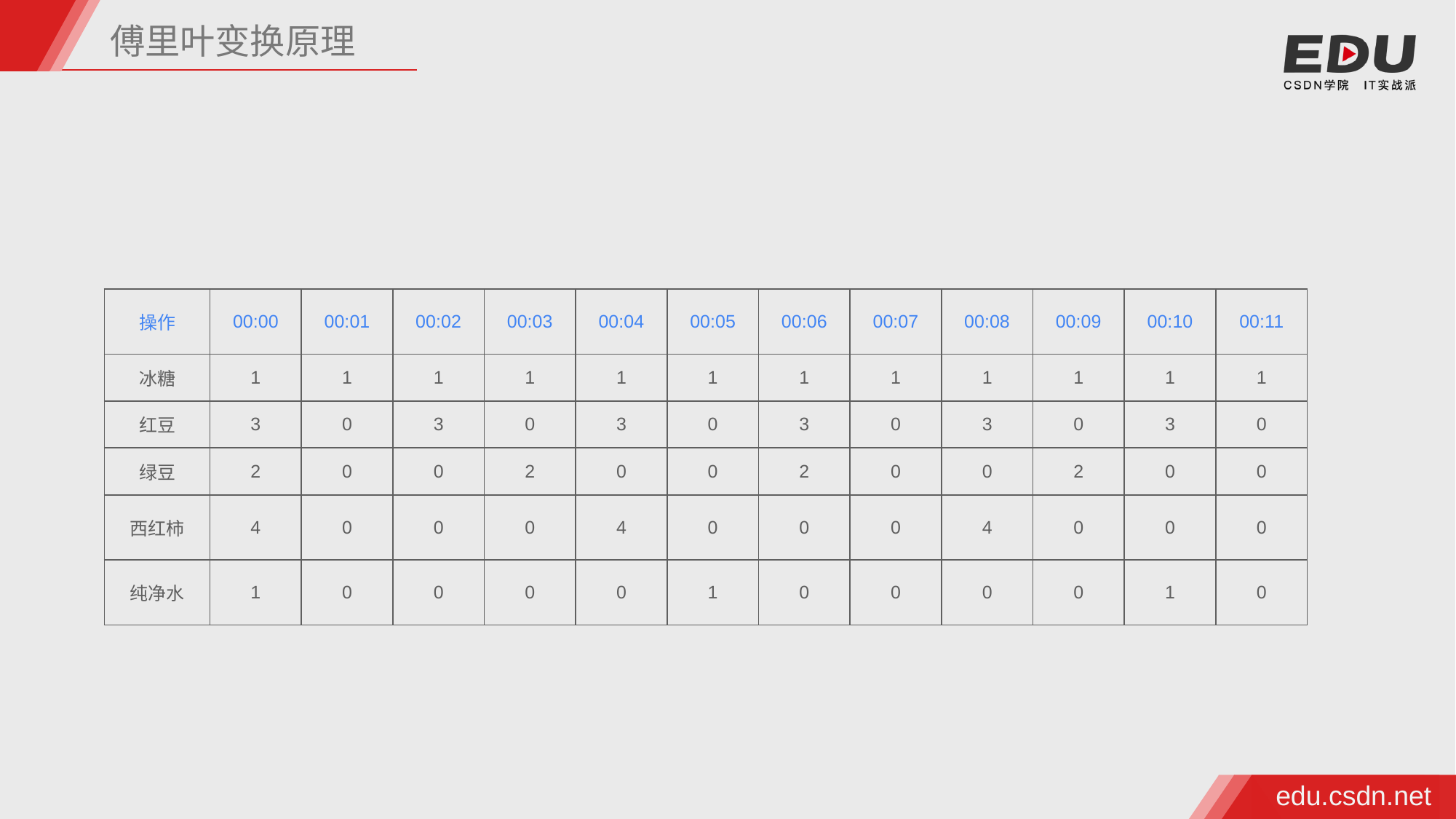

傅里叶变换原理
| 操作 | 00:00 | 00:01 | 00:02 | 00:03 | 00:04 | 00:05 | 00:06 | 00:07 | 00:08 | 00:09 | 00:10 | 00:11 |
| --- | --- | --- | --- | --- | --- | --- | --- | --- | --- | --- | --- | --- |
| 冰糖 | 1 | 1 | 1 | 1 | 1 | 1 | 1 | 1 | 1 | 1 | 1 | 1 |
| 红豆 | 3 | 0 | 3 | 0 | 3 | 0 | 3 | 0 | 3 | 0 | 3 | 0 |
| 绿豆 | 2 | 0 | 0 | 2 | 0 | 0 | 2 | 0 | 0 | 2 | 0 | 0 |
| 西红柿 | 4 | 0 | 0 | 0 | 4 | 0 | 0 | 0 | 4 | 0 | 0 | 0 |
| 纯净水 | 1 | 0 | 0 | 0 | 0 | 1 | 0 | 0 | 0 | 0 | 1 | 0 |